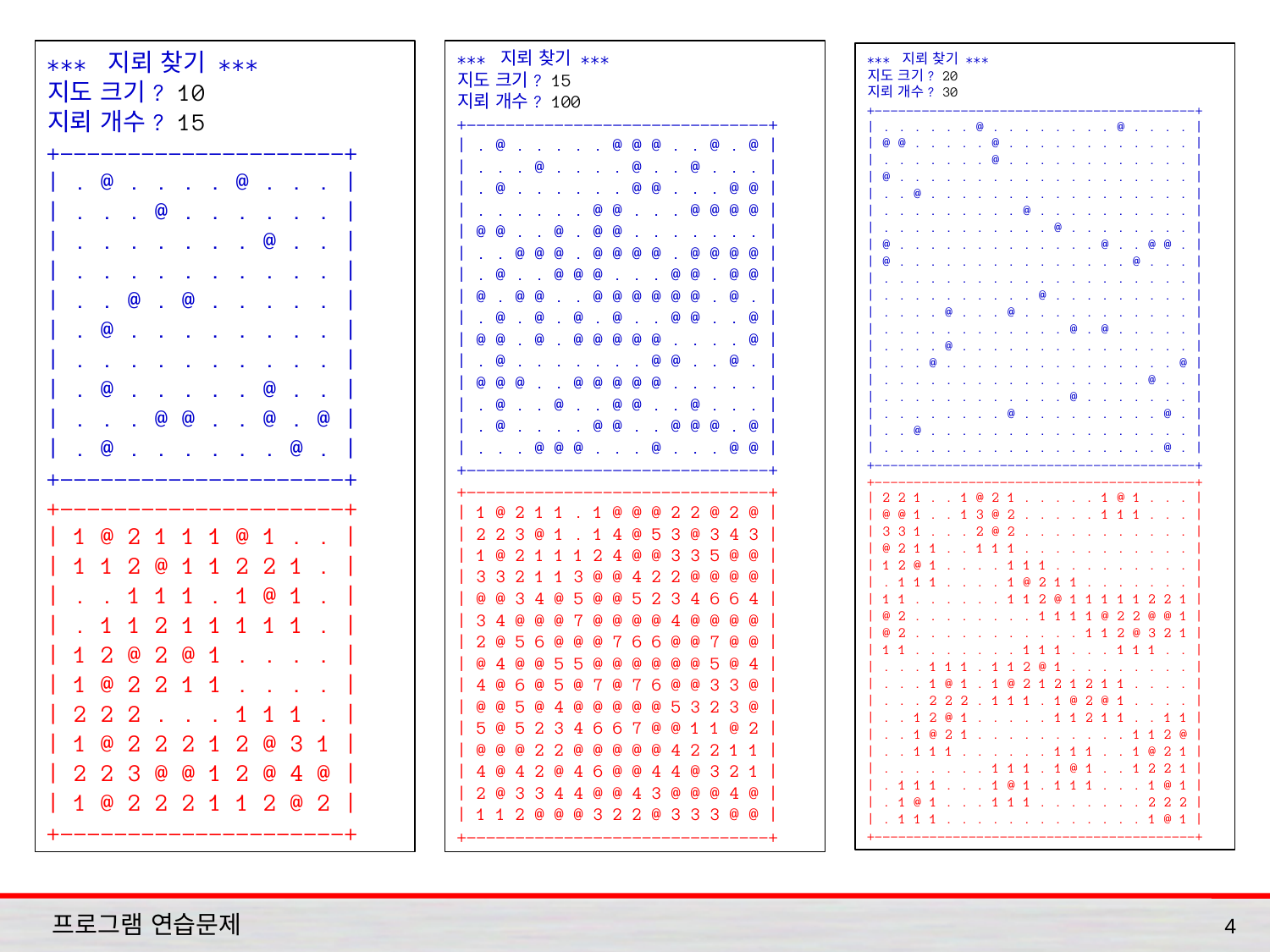

*** 지뢰 찾기 ***
지도 크기? 10
지뢰 개수? 15
+---------------------+
| . @ . . . . @ . . . |
| . . . @ . . . . . . |
| . . . . . . . @ . . |
| . . . . . . . . . . |
| . . @ . @ . . . . . |
| . @ . . . . . . . . |
| . . . . . . . . . . |
| . @ . . . . . @ . . |
| . . . @ @ . . @ . @ |
| . @ . . . . . . @ . |
+---------------------+
+---------------------+
| 1 @ 2 1 1 1 @ 1 . . |
| 1 1 2 @ 1 1 2 2 1 . |
| . . 1 1 1 . 1 @ 1 . |
| . 1 1 2 1 1 1 1 1 . |
| 1 2 @ 2 @ 1 . . . . |
| 1 @ 2 2 1 1 . . . . |
| 2 2 2 . . . 1 1 1 . |
| 1 @ 2 2 2 1 2 @ 3 1 |
| 2 2 3 @ @ 1 2 @ 4 @ |
| 1 @ 2 2 2 1 1 2 @ 2 |
+---------------------+
*** 지뢰 찾기 ***
지도 크기? 15
지뢰 개수? 100
+-------------------------------+
| . @ . . . . . @ @ @ . . @ . @ |
| . . . @ . . . . @ . . @ . . . |
| . @ . . . . . . @ @ . . . @ @ |
| . . . . . . @ @ . . . @ @ @ @ |
| @ @ . . @ . @ @ . . . . . . . |
| . . @ @ @ . @ @ @ @ . @ @ @ @ |
| . @ . . @ @ @ . . . @ @ . @ @ |
| @ . @ @ . . @ @ @ @ @ @ . @ . |
| . @ . @ . @ . @ . . @ @ . . @ |
| @ @ . @ . @ @ @ @ @ . . . . @ |
| . @ . . . . . . . @ @ . . @ . |
| @ @ @ . . @ @ @ @ @ . . . . . |
| . @ . . @ . . @ @ . . @ . . . |
| . @ . . . . @ @ . . @ @ @ . @ |
| . . . @ @ @ . . . @ . . . @ @ |
+-------------------------------+
+-------------------------------+
| 1 @ 2 1 1 . 1 @ @ @ 2 2 @ 2 @ |
| 2 2 3 @ 1 . 1 4 @ 5 3 @ 3 4 3 |
| 1 @ 2 1 1 1 2 4 @ @ 3 3 5 @ @ |
| 3 3 2 1 1 3 @ @ 4 2 2 @ @ @ @ |
| @ @ 3 4 @ 5 @ @ 5 2 3 4 6 6 4 |
| 3 4 @ @ @ 7 @ @ @ @ 4 @ @ @ @ |
| 2 @ 5 6 @ @ @ 7 6 6 @ @ 7 @ @ |
| @ 4 @ @ 5 5 @ @ @ @ @ @ 5 @ 4 |
| 4 @ 6 @ 5 @ 7 @ 7 6 @ @ 3 3 @ |
| @ @ 5 @ 4 @ @ @ @ @ 5 3 2 3 @ |
| 5 @ 5 2 3 4 6 6 7 @ @ 1 1 @ 2 |
| @ @ @ 2 2 @ @ @ @ @ 4 2 2 1 1 |
| 4 @ 4 2 @ 4 6 @ @ 4 4 @ 3 2 1 |
| 2 @ 3 3 4 4 @ @ 4 3 @ @ @ 4 @ |
| 1 1 2 @ @ @ 3 2 2 @ 3 3 3 @ @ |
+-------------------------------+
*** 지뢰 찾기 ***
지도 크기? 20
지뢰 개수? 30
+-----------------------------------------+
| . . . . . . @ . . . . . . . . @ . . . . |
| @ @ . . . . . @ . . . . . . . . . . . . |
| . . . . . . . @ . . . . . . . . . . . . |
| @ . . . . . . . . . . . . . . . . . . . |
| . . @ . . . . . . . . . . . . . . . . . |
| . . . . . . . . . @ . . . . . . . . . . |
| . . . . . . . . . . . @ . . . . . . . . |
| @ . . . . . . . . . . . . . @ . . @ @ . |
| @ . . . . . . . . . . . . . . . @ . . . |
| . . . . . . . . . . . . . . . . . . . . |
| . . . . . . . . . . @ . . . . . . . . . |
| . . . . @ . . . @ . . . . . . . . . . . |
| . . . . . . . . . . . . @ . @ . . . . . |
| . . . . @ . . . . . . . . . . . . . . . |
| . . . @ . . . . . . . . . . . . . . . @ |
| . . . . . . . . . . . . . . . . . @ . . |
| . . . . . . . . . . . . @ . . . . . . . |
| . . . . . . . . @ . . . . . . . . . @ . |
| . . @ . . . . . . . . . . . . . . . . . |
| . . . . . . . . . . . . . . . . . . @ . |
+-----------------------------------------+
+-----------------------------------------+
| 2 2 1 . . 1 @ 2 1 . . . . . 1 @ 1 . . . |
| @ @ 1 . . 1 3 @ 2 . . . . . 1 1 1 . . . |
| 3 3 1 . . . 2 @ 2 . . . . . . . . . . . |
| @ 2 1 1 . . 1 1 1 . . . . . . . . . . . |
| 1 2 @ 1 . . . . 1 1 1 . . . . . . . . . |
| . 1 1 1 . . . . 1 @ 2 1 1 . . . . . . . |
| 1 1 . . . . . . 1 1 2 @ 1 1 1 1 1 2 2 1 |
| @ 2 . . . . . . . . 1 1 1 1 @ 2 2 @ @ 1 |
| @ 2 . . . . . . . . . . . 1 1 2 @ 3 2 1 |
| 1 1 . . . . . . . 1 1 1 . . . 1 1 1 . . |
| . . . 1 1 1 . 1 1 2 @ 1 . . . . . . . . |
| . . . 1 @ 1 . 1 @ 2 1 2 1 2 1 1 . . . . |
| . . . 2 2 2 . 1 1 1 . 1 @ 2 @ 1 . . . . |
| . . 1 2 @ 1 . . . . . 1 1 2 1 1 . . 1 1 |
| . . 1 @ 2 1 . . . . . . . . . . 1 1 2 @ |
| . . 1 1 1 . . . . . . 1 1 1 . . 1 @ 2 1 |
| . . . . . . . 1 1 1 . 1 @ 1 . . 1 2 2 1 |
| . 1 1 1 . . . 1 @ 1 . 1 1 1 . . . 1 @ 1 |
| . 1 @ 1 . . . 1 1 1 . . . . . . . 2 2 2 |
| . 1 1 1 . . . . . . . . . . . . . 1 @ 1 |
+-----------------------------------------+